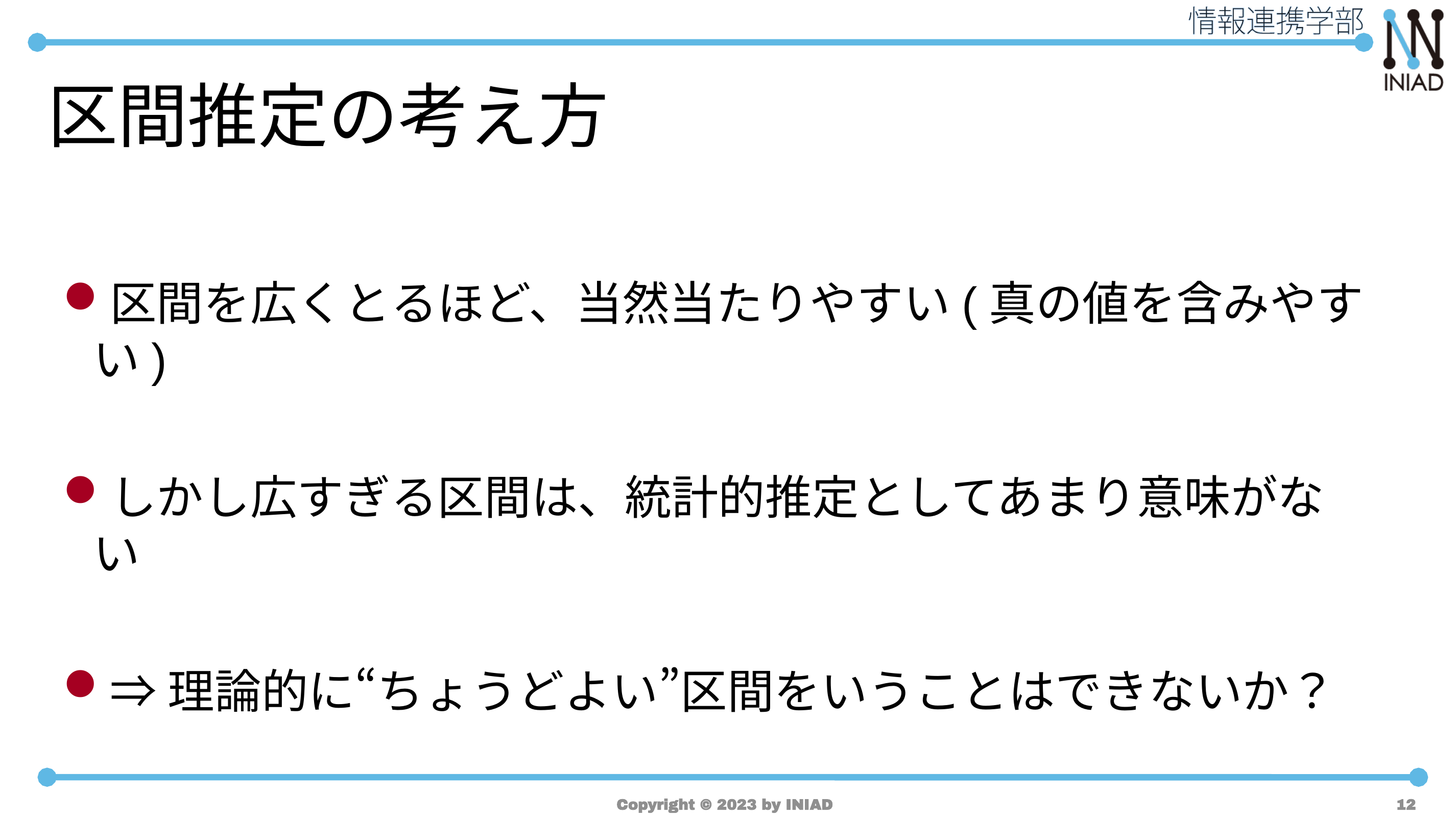

# 区間推定の考え方
区間を広くとるほど、当然当たりやすい(真の値を含みやすい)

しかし広すぎる区間は、統計的推定としてあまり意味がない

⇒理論的に“ちょうどよい”区間をいうことはできないか？

Copyright © 2023 by INIAD
12